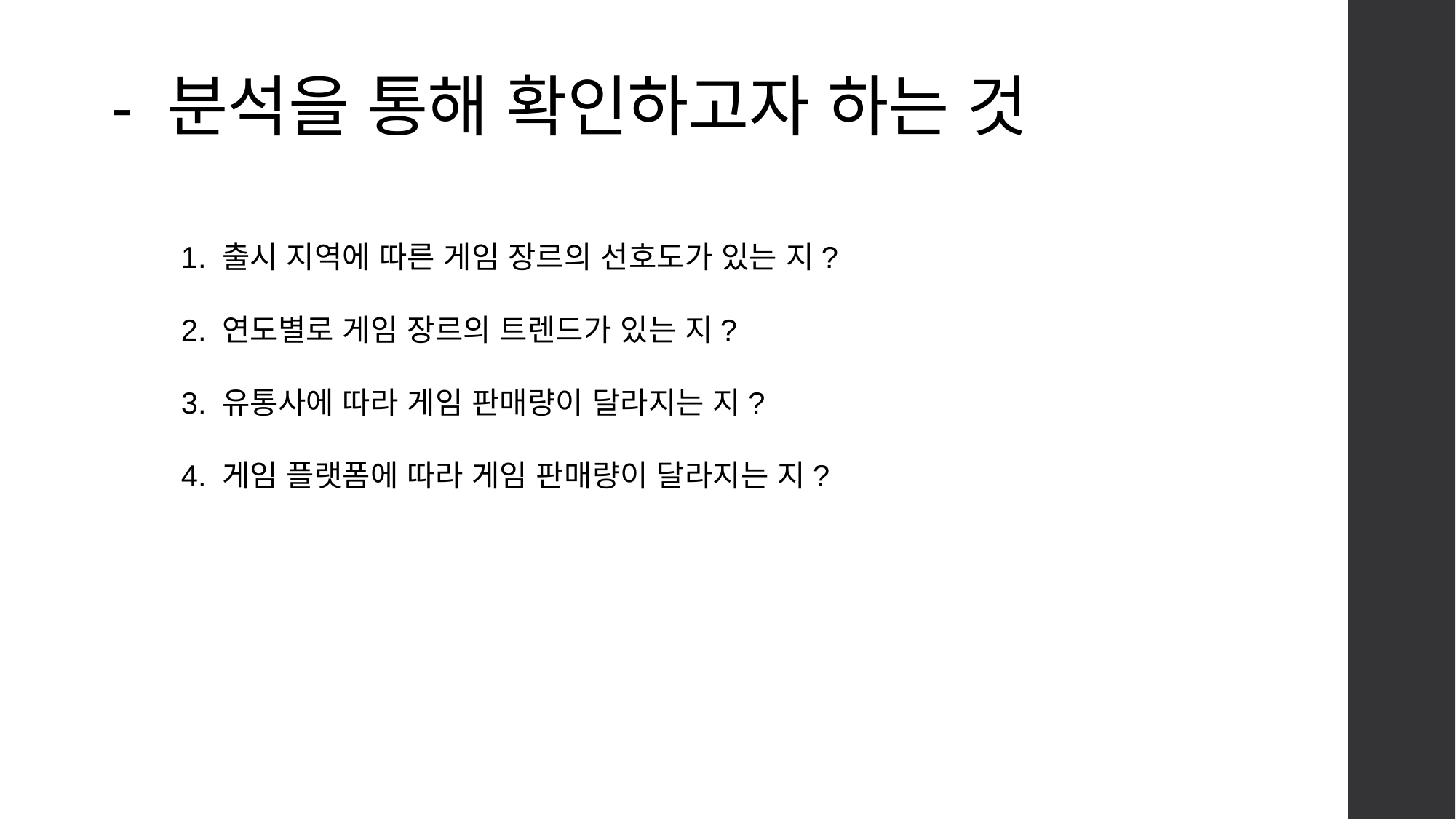

# - 분석을 통해 확인하고자 하는 것
출시 지역에 따른 게임 장르의 선호도가 있는 지?

연도별로 게임 장르의 트렌드가 있는 지?

유통사에 따라 게임 판매량이 달라지는 지?

게임 플랫폼에 따라 게임 판매량이 달라지는 지?